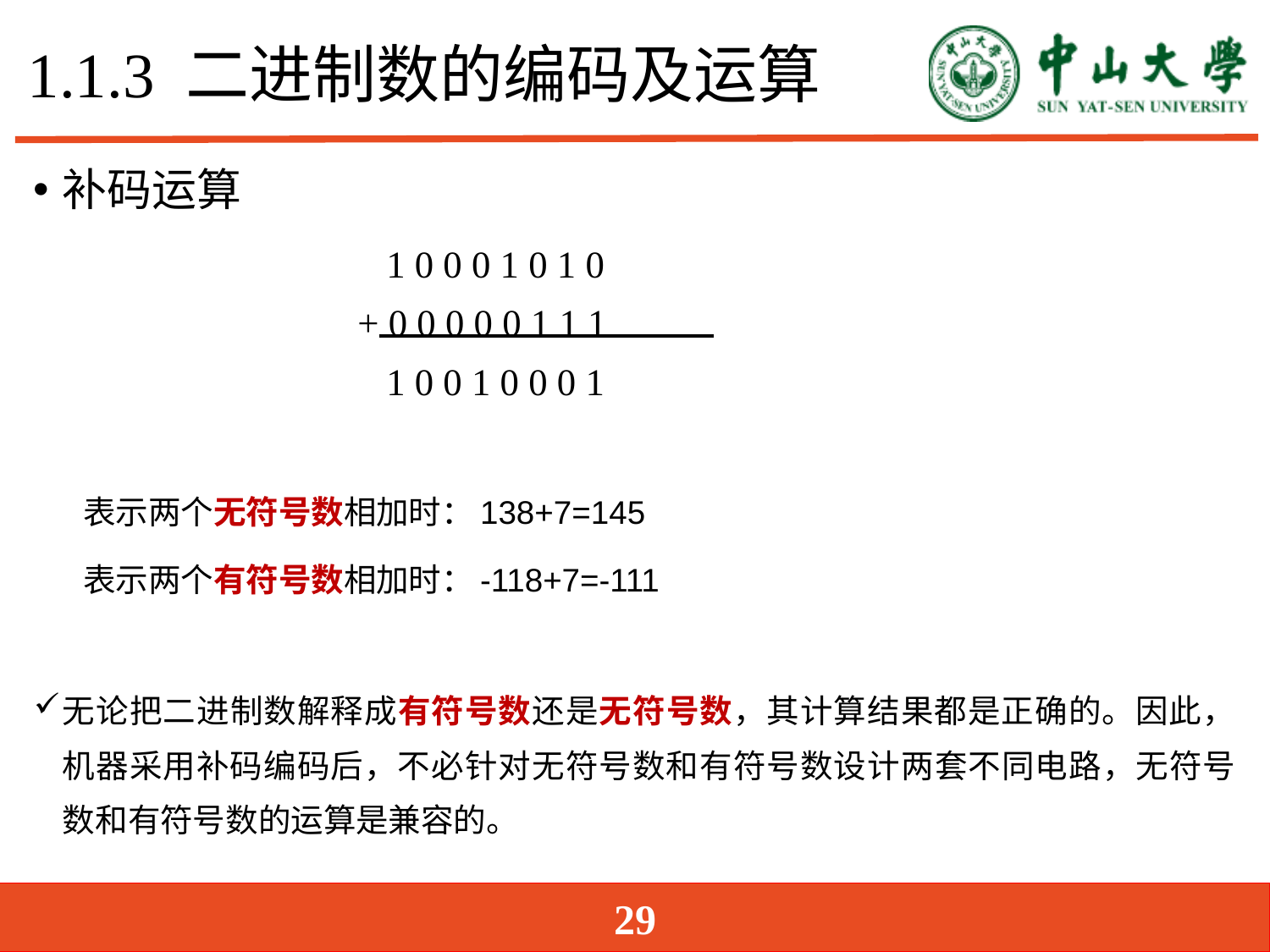

# 1.1.3 二进制数的编码及运算
补码运算
                                     1 0 0 0 1 0 1 0
                                  + 0 0 0 0 0 1 1 1
                                     1 0 0 1 0 0 0 1

      表示两个无符号数相加时：138+7=145
      表示两个有符号数相加时：-118+7=-111

无论把二进制数解释成有符号数还是无符号数，其计算结果都是正确的。因此，机器采用补码编码后，不必针对无符号数和有符号数设计两套不同电路，无符号数和有符号数的运算是兼容的。
29